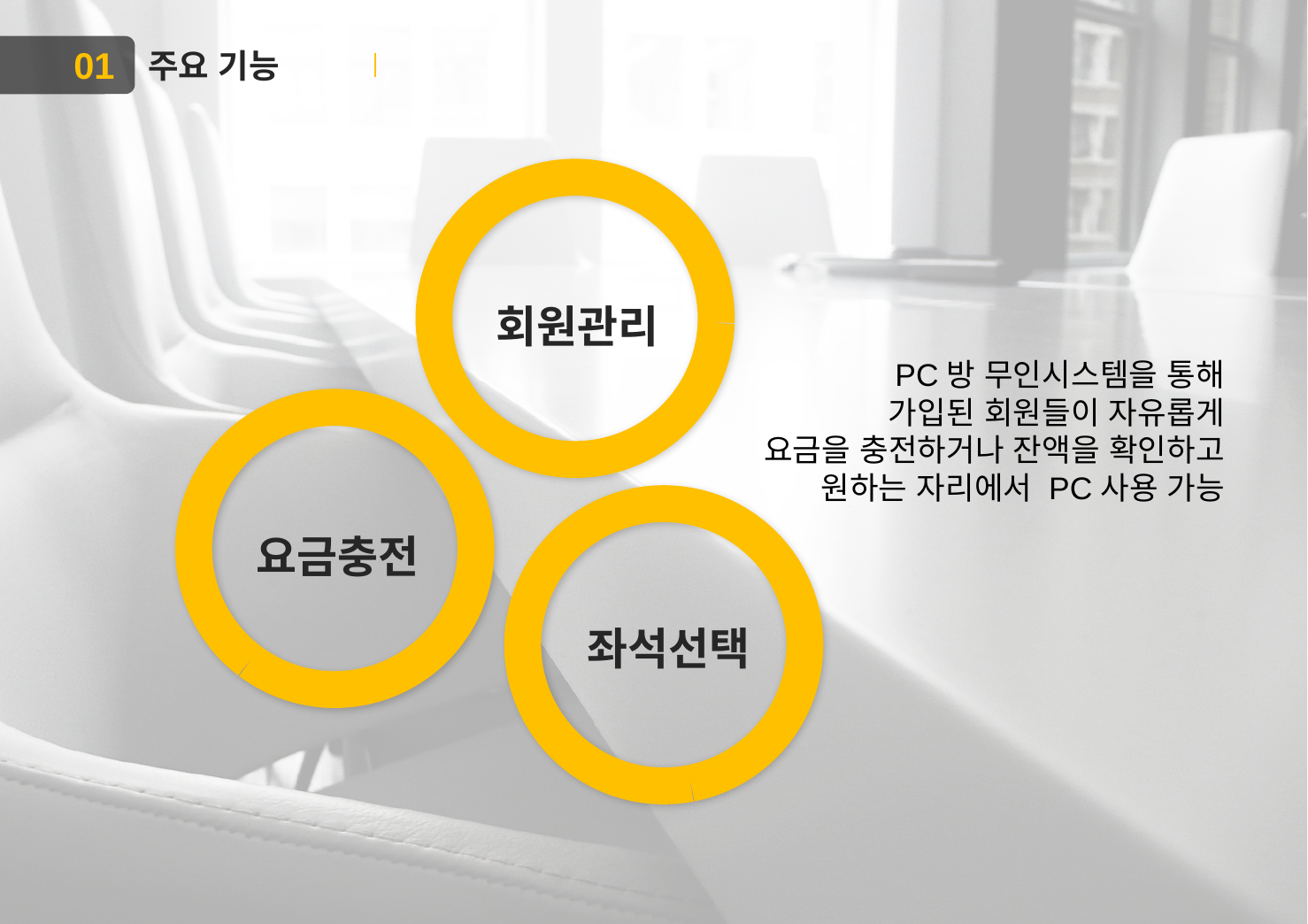

01
주요 기능

회원관리
PC방 무인시스템을 통해
가입된 회원들이 자유롭게
요금을 충전하거나 잔액을 확인하고
원하는 자리에서 PC사용 가능

요금충전
좌석선택
02